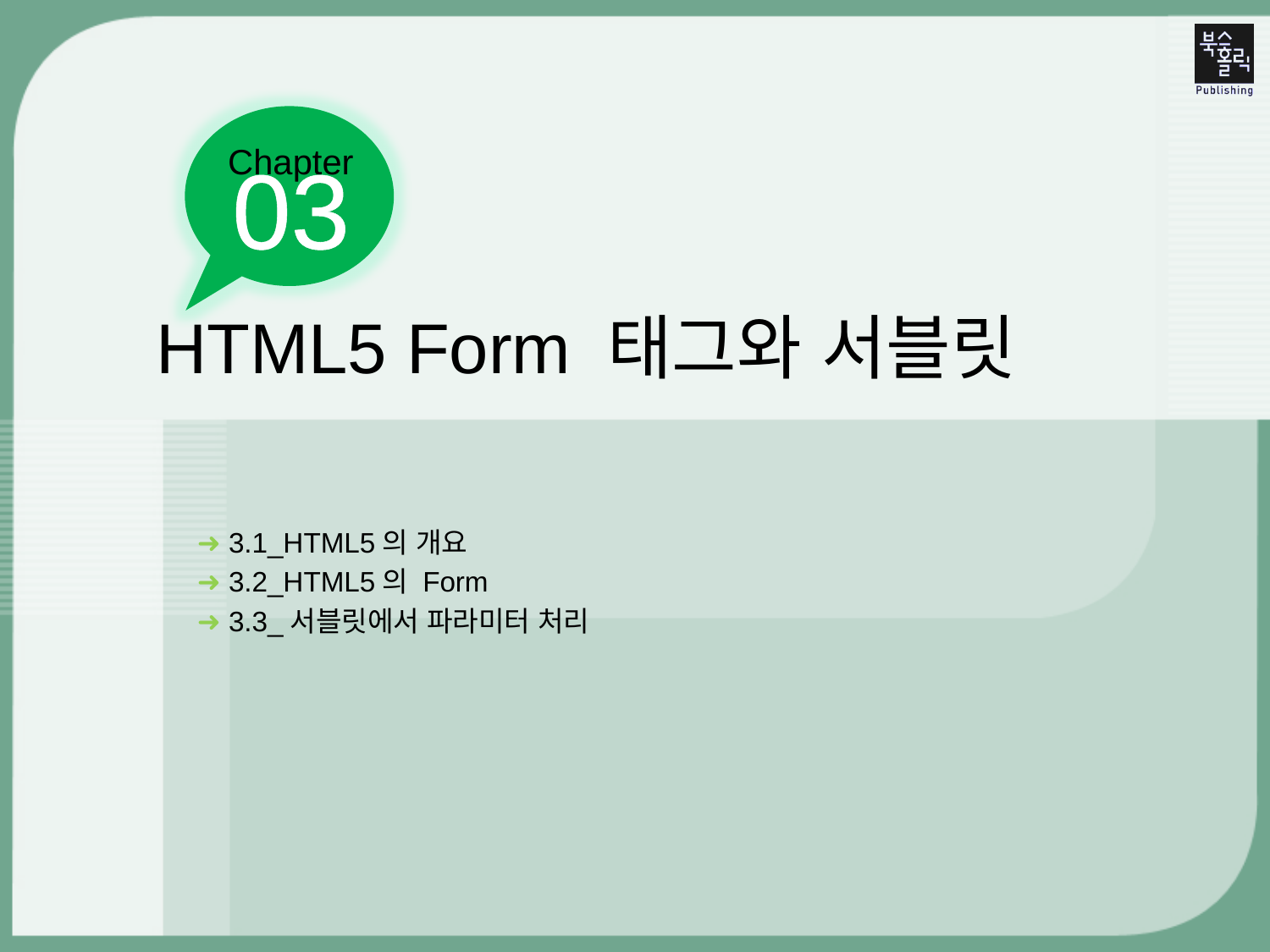

Chapter
03

# HTML5 Form 태그와 서블릿
➜ 3.1_HTML5의 개요
➜ 3.2_HTML5의 Form
➜ 3.3_서블릿에서 파라미터 처리